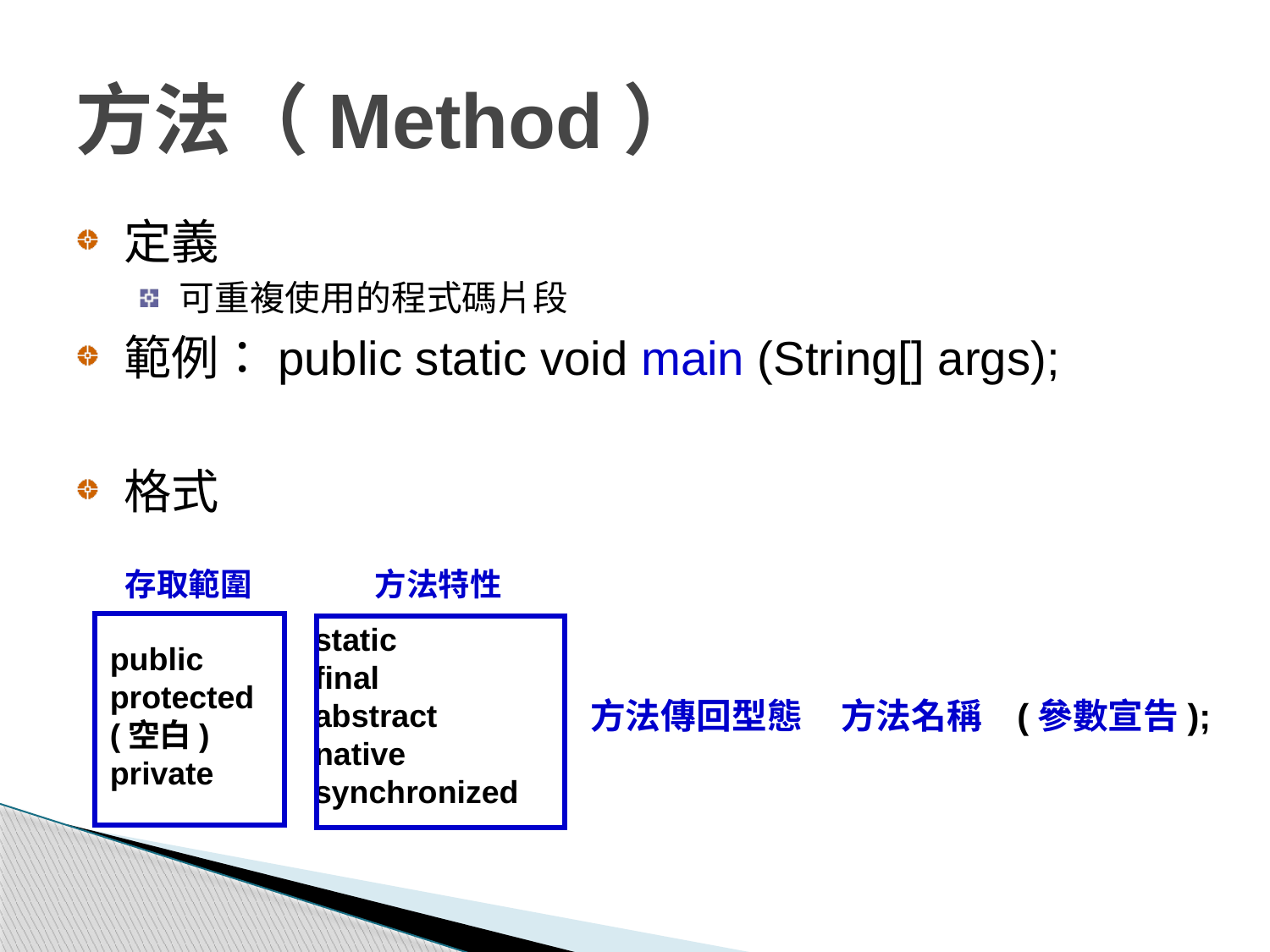

# 方法（Method）
定義
可重複使用的程式碼片段
範例：public static void main (String[] args);

格式

存取範圍
方法特性

static
final
abstract
native
synchronized

public
protected
(空白)
private
方法傳回型態
方法名稱
(參數宣告);